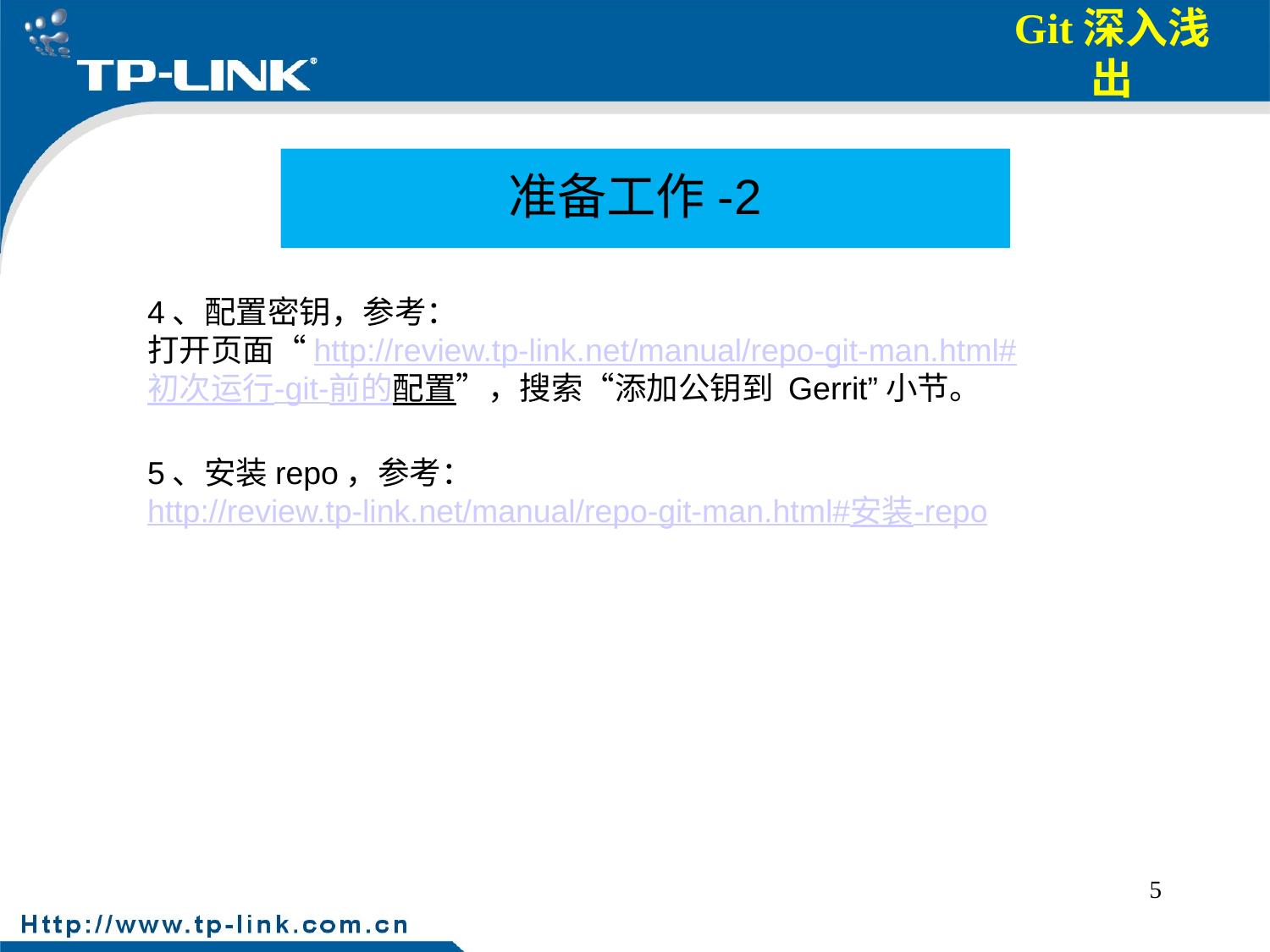

准备工作-2
4、配置密钥，参考：
打开页面“http://review.tp-link.net/manual/repo-git-man.html#初次运行-git-前的配置”，搜索“添加公钥到 Gerrit”小节。

5、安装repo，参考： http://review.tp-link.net/manual/repo-git-man.html#安装-repo
5